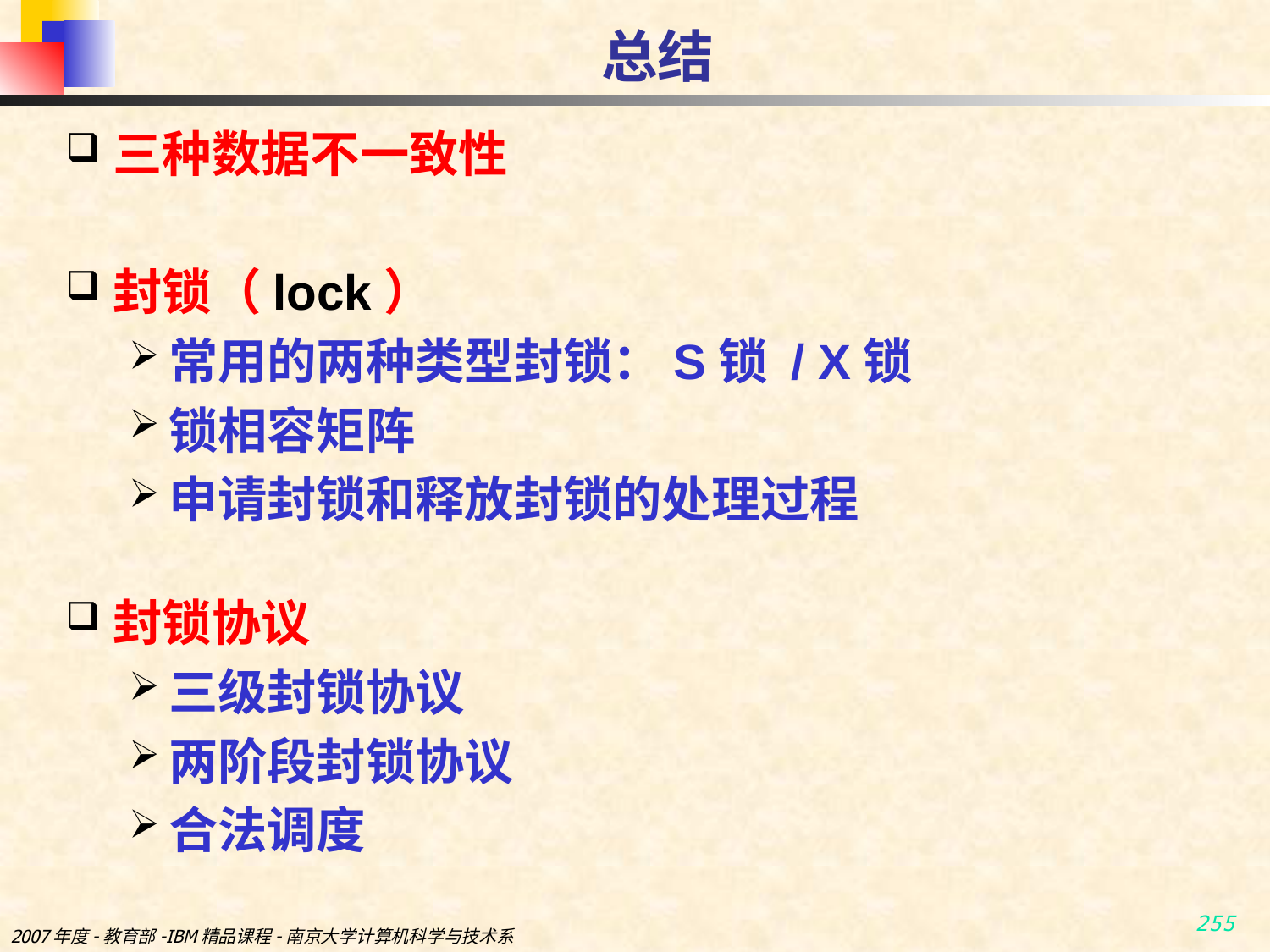

# 总结
三种数据不一致性

封锁（lock）
常用的两种类型封锁：S锁 / X锁
锁相容矩阵
申请封锁和释放封锁的处理过程

封锁协议
三级封锁协议
两阶段封锁协议
合法调度
255